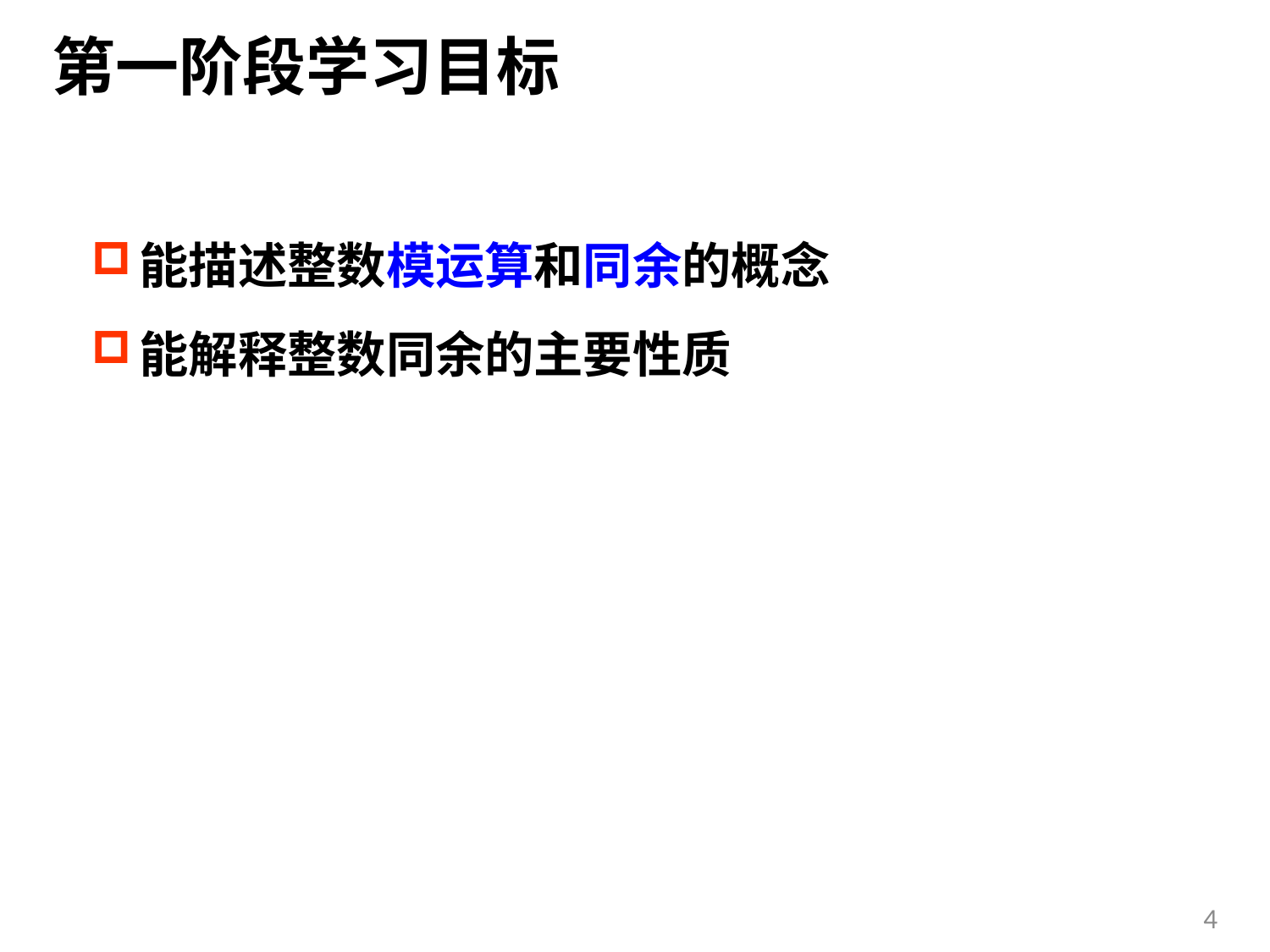

# 第一阶段学习目标

能描述整数模运算和同余的概念
能解释整数同余的主要性质
1

4